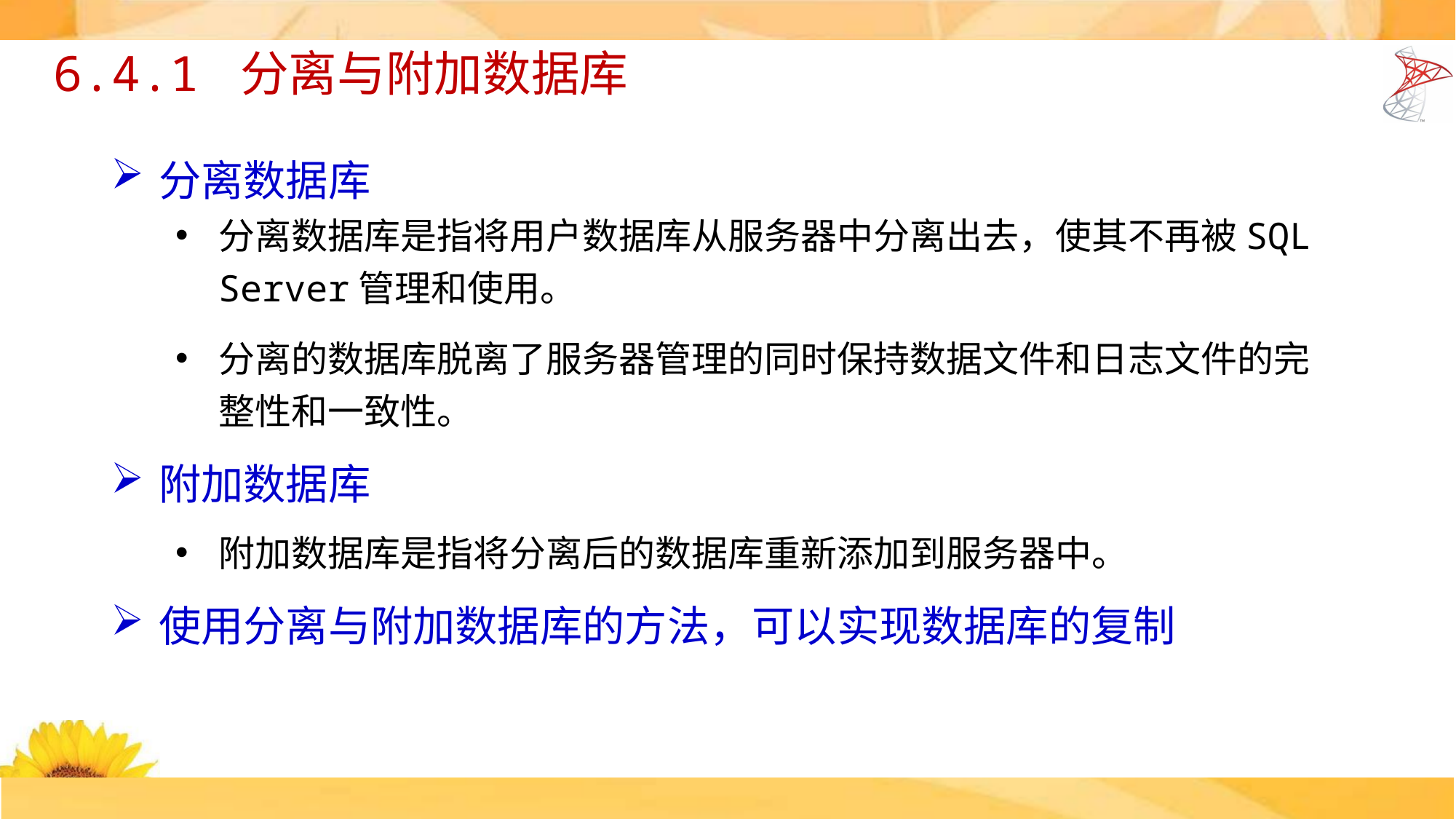

# 6.4.1 分离与附加数据库
分离数据库
分离数据库是指将用户数据库从服务器中分离出去，使其不再被SQL Server管理和使用。
分离的数据库脱离了服务器管理的同时保持数据文件和日志文件的完整性和一致性。
附加数据库
附加数据库是指将分离后的数据库重新添加到服务器中。
使用分离与附加数据库的方法，可以实现数据库的复制